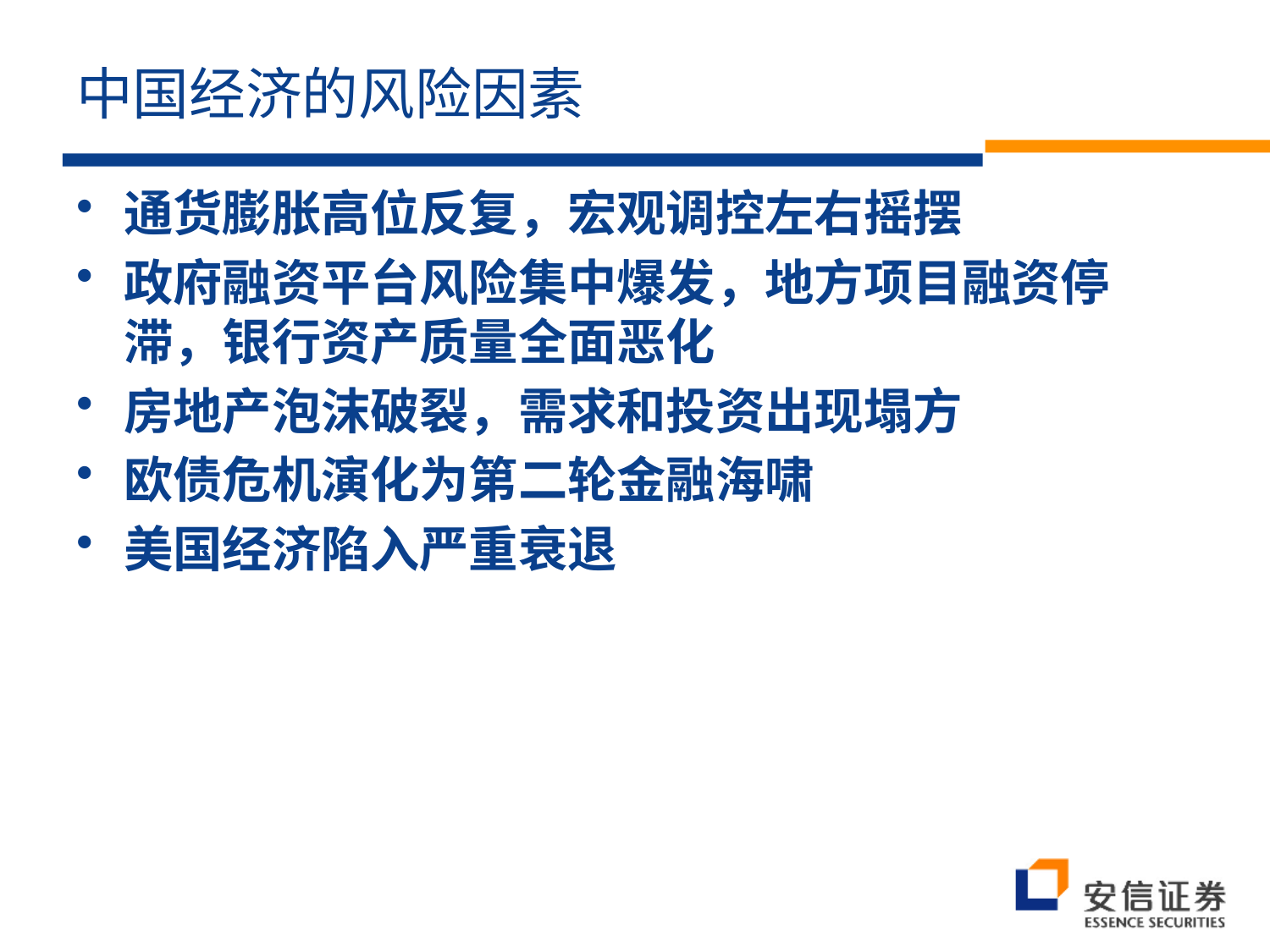

# 中国经济的风险因素
通货膨胀高位反复，宏观调控左右摇摆
政府融资平台风险集中爆发，地方项目融资停滞，银行资产质量全面恶化
房地产泡沫破裂，需求和投资出现塌方
欧债危机演化为第二轮金融海啸
美国经济陷入严重衰退